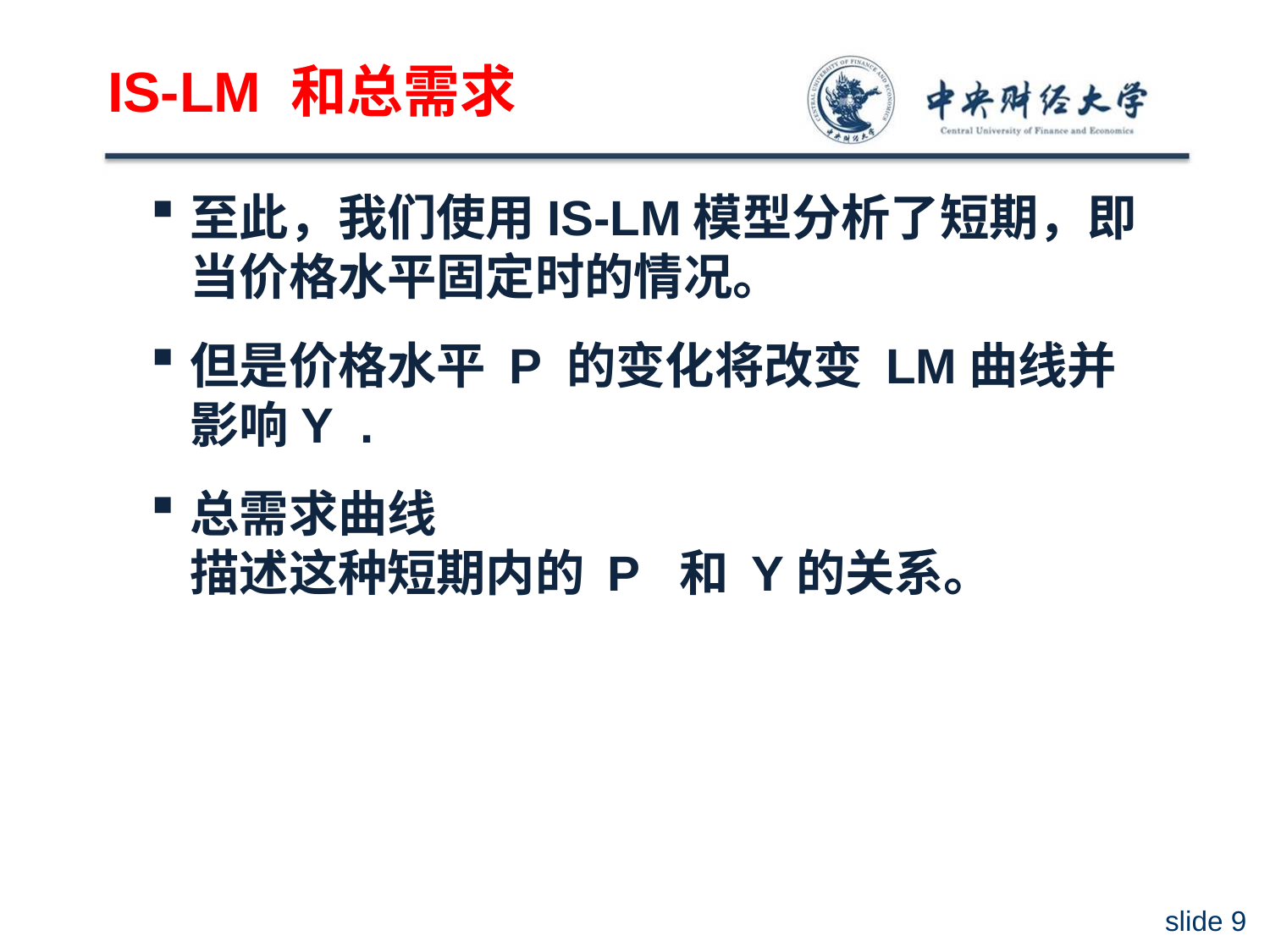

# IS-LM 和总需求
至此，我们使用IS-LM模型分析了短期，即当价格水平固定时的情况。
但是价格水平 P 的变化将改变 LM曲线并影响Y  .
总需求曲线
描述这种短期内的 P  和 Y的关系。
slide 9